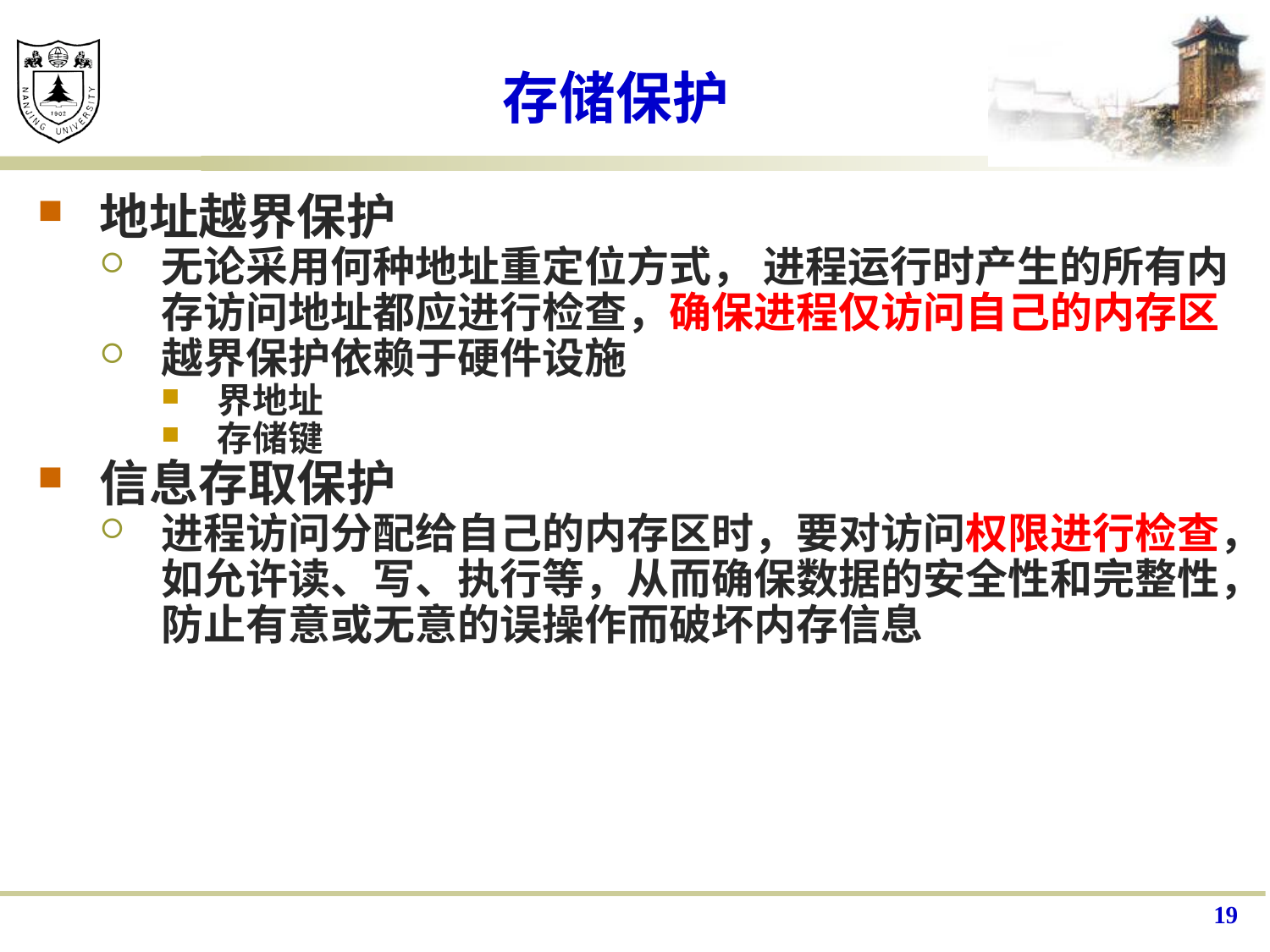

# 存储保护
地址越界保护
无论采用何种地址重定位方式， 进程运行时产生的所有内存访问地址都应进行检查，确保进程仅访问自己的内存区
越界保护依赖于硬件设施
界地址
存储键
信息存取保护
进程访问分配给自己的内存区时，要对访问权限进行检查，如允许读、写、执行等，从而确保数据的安全性和完整性，防止有意或无意的误操作而破坏内存信息
19